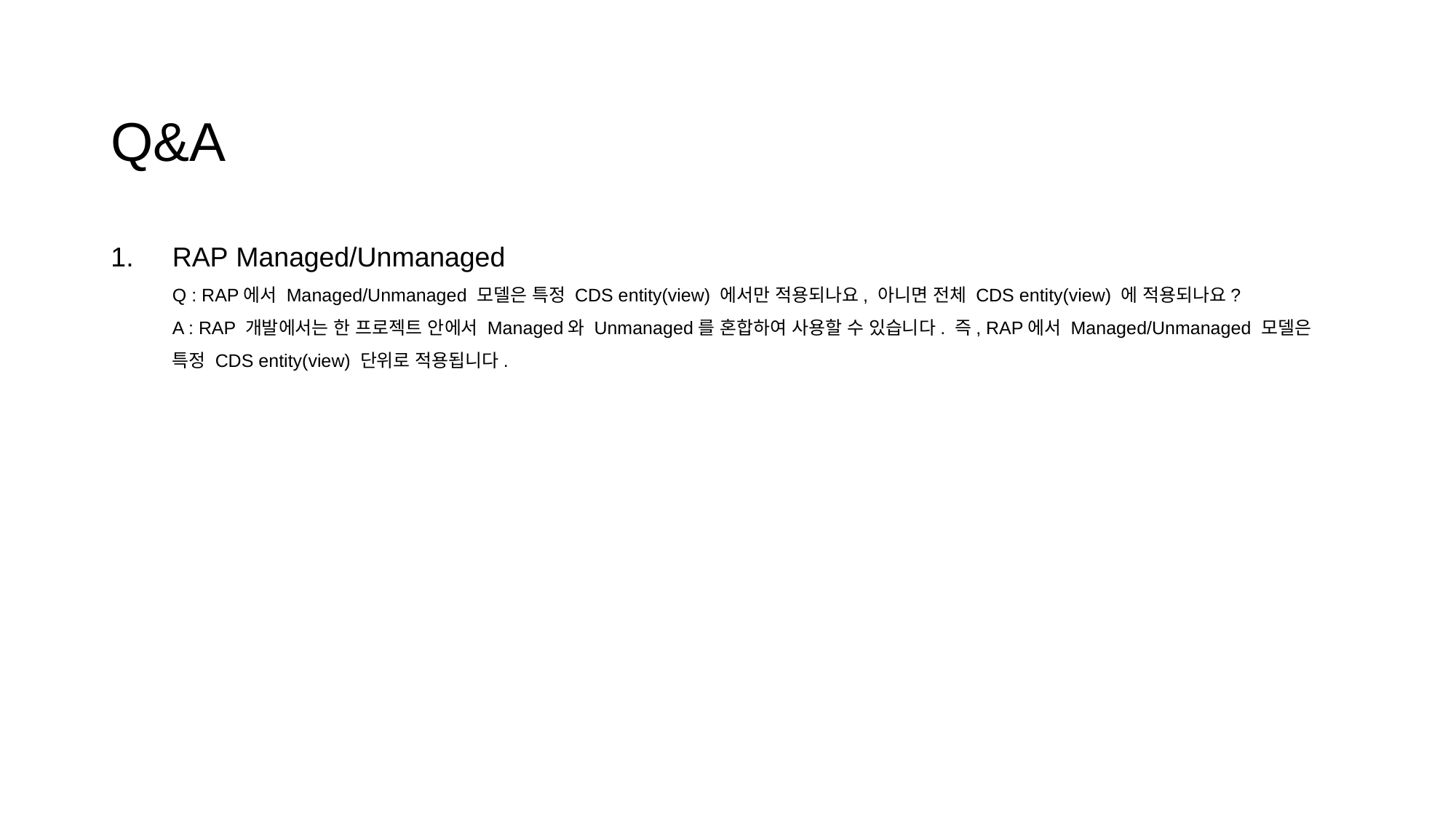

# Q&A
RAP Managed/Unmanaged
Q : RAP에서 Managed/Unmanaged 모델은 특정 CDS entity(view) 에서만 적용되나요, 아니면 전체 CDS entity(view) 에 적용되나요?
A : RAP 개발에서는 한 프로젝트 안에서 Managed와 Unmanaged를 혼합하여 사용할 수 있습니다. 즉, RAP에서 Managed/Unmanaged 모델은 특정 CDS entity(view) 단위로 적용됩니다.